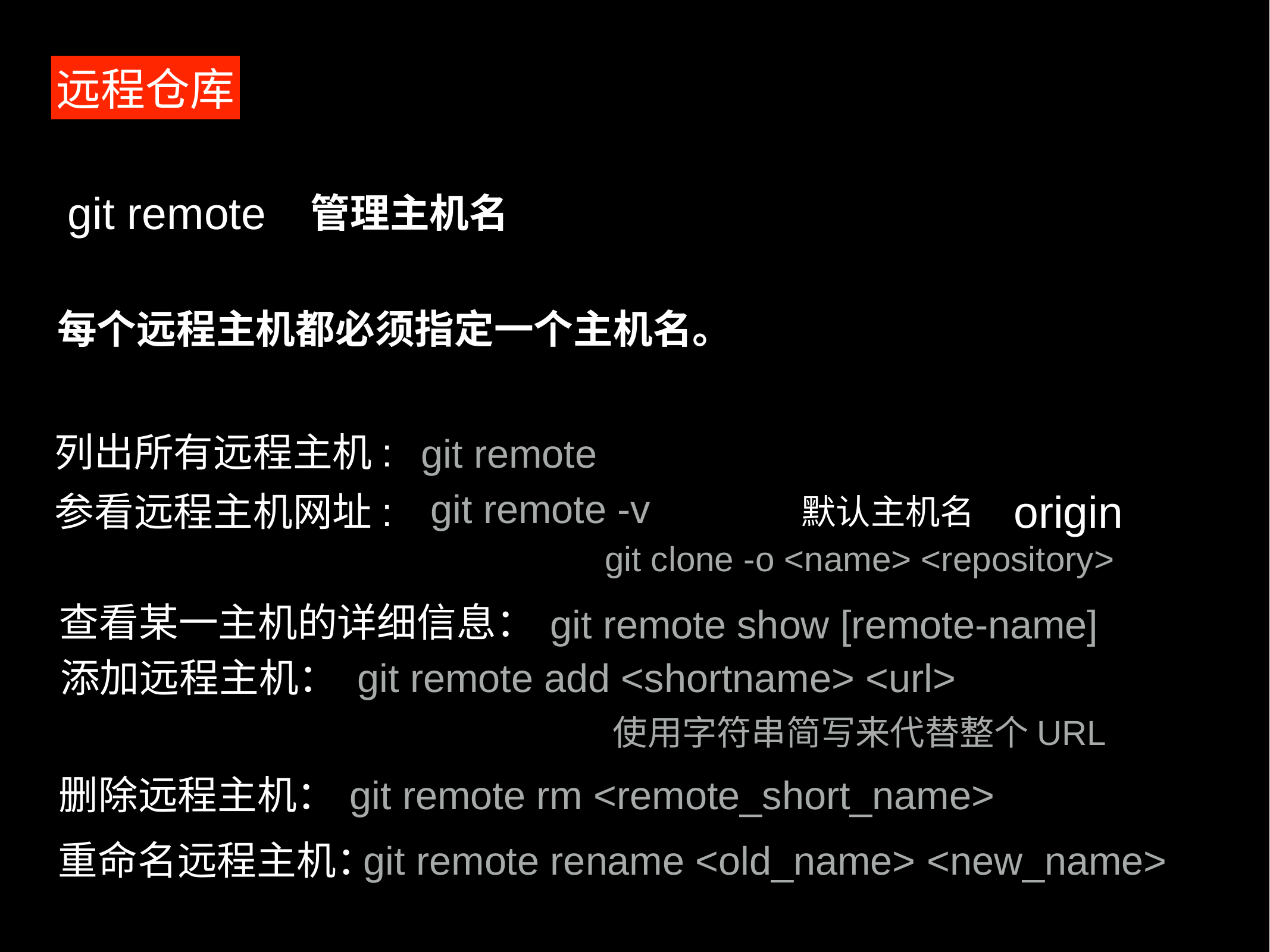

远程仓库
管理主机名
git remote
每个远程主机都必须指定一个主机名。
列出所有远程主机:
git remote
参看远程主机网址:
默认主机名
origin
git remote -v
git clone -o <name> <repository>
查看某一主机的详细信息：
git remote show [remote-name]
添加远程主机：
git remote add <shortname> <url>
使用字符串简写来代替整个URL
删除远程主机：
git remote rm <remote_short_name>
重命名远程主机：
git remote rename <old_name> <new_name>